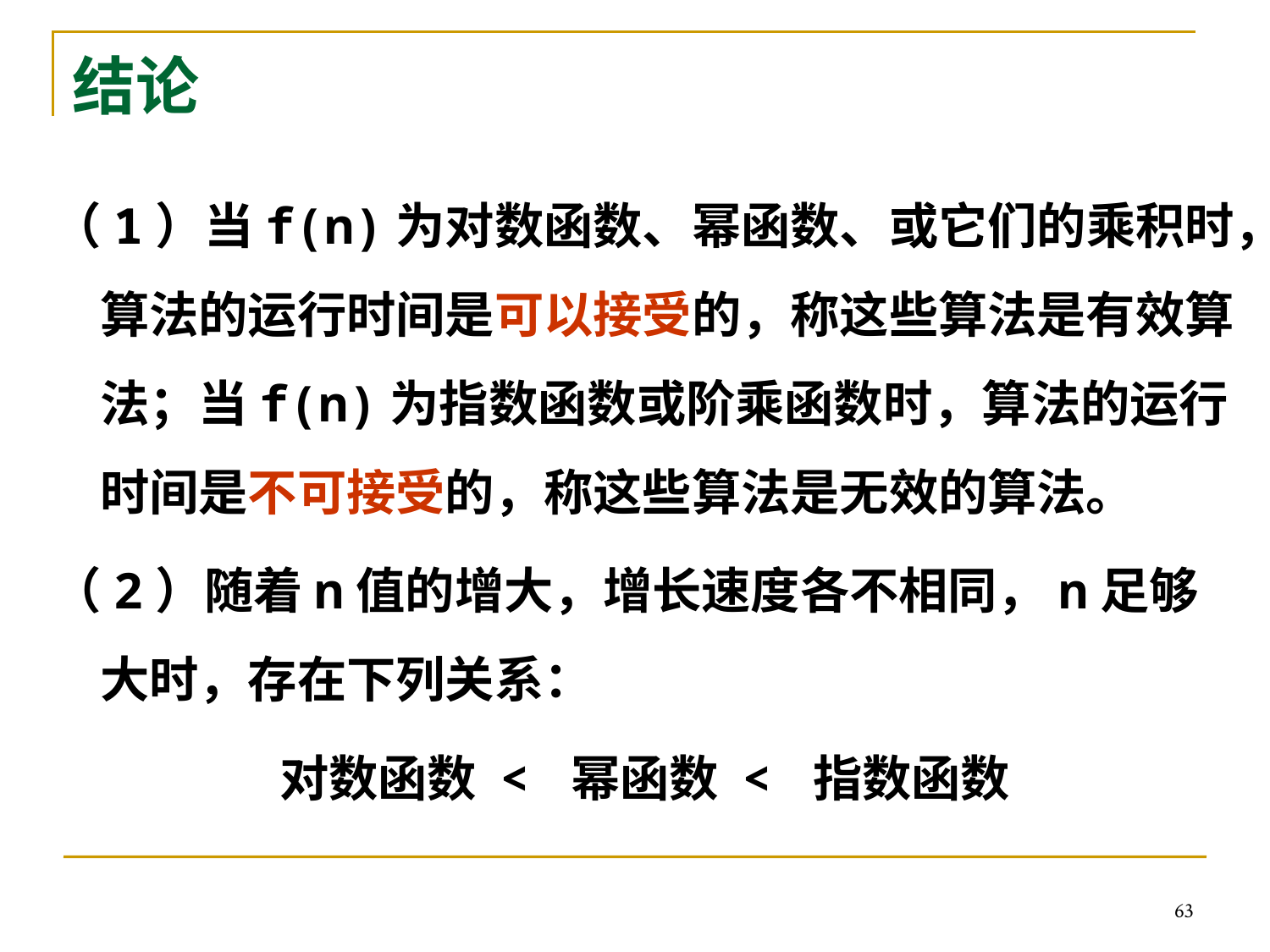

# 结论
（1）当f(n)为对数函数、幂函数、或它们的乘积时，算法的运行时间是可以接受的，称这些算法是有效算法；当f(n)为指数函数或阶乘函数时，算法的运行时间是不可接受的，称这些算法是无效的算法。
（2）随着n值的增大，增长速度各不相同，n足够大时，存在下列关系：
对数函数 < 幂函数 < 指数函数
63